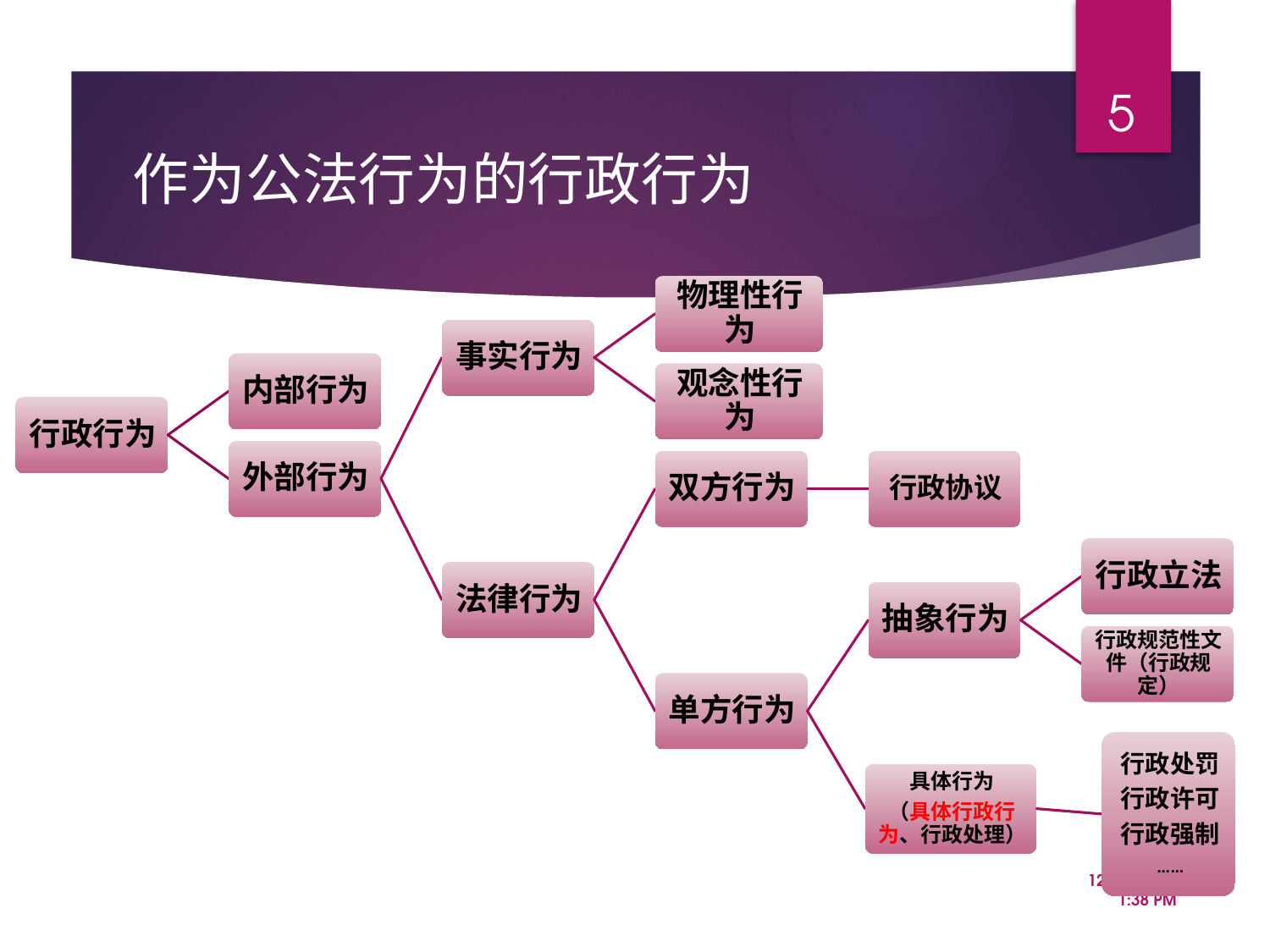

5
# 作为公法行为的行政行为
行政行为

内部行为

外部行为

事实行为

物理性行为

观念性行为

法律行为

双方行为

行政协议

单方行为

抽象行为

行政立法

行政规范性文件（行政规定）

具体行为
（具体行政行为、行政处理）

行政处罚
行政许可
行政强制
……
12/18/2024 1:38 PM